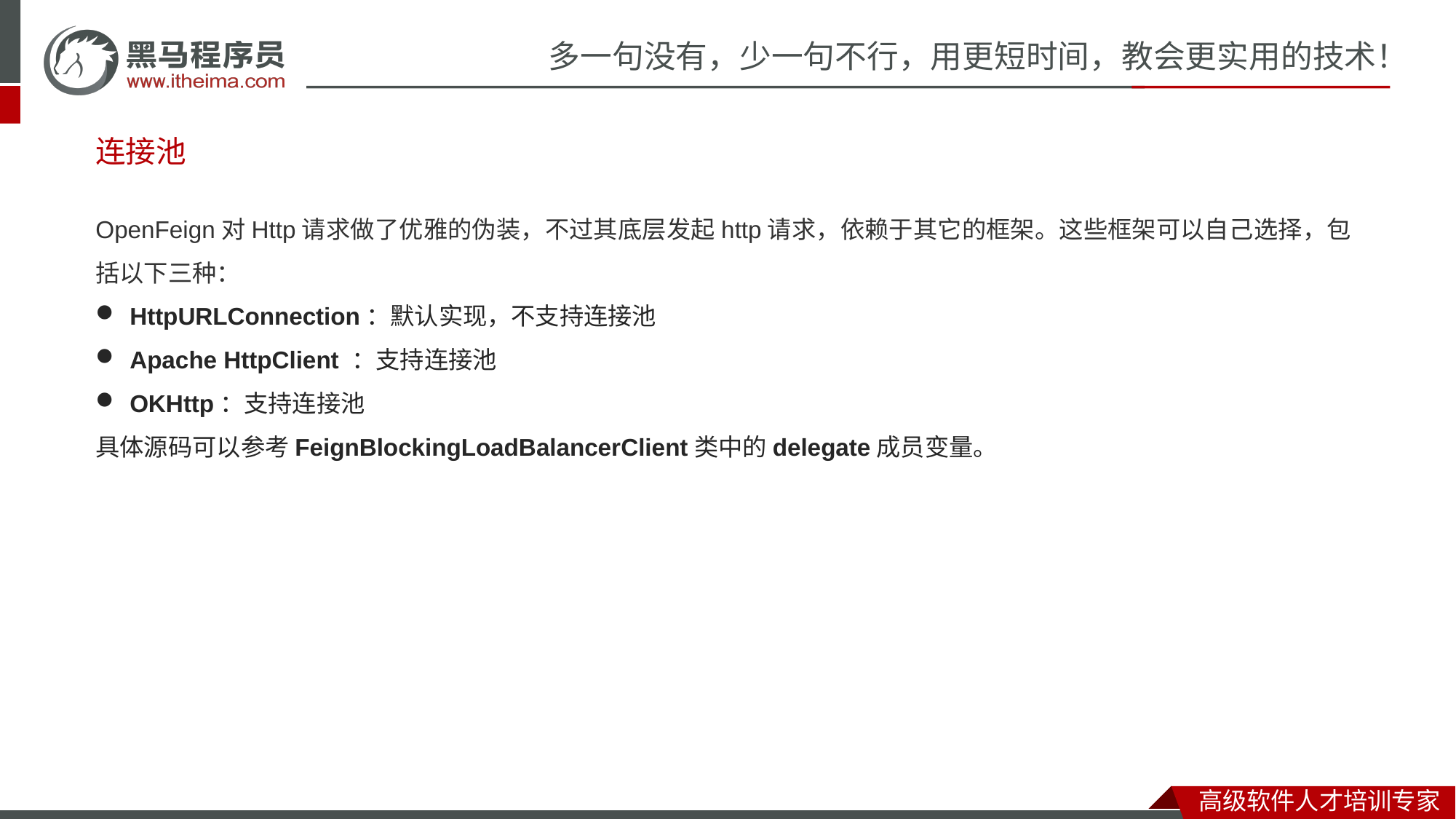

连接池
OpenFeign对Http请求做了优雅的伪装，不过其底层发起http请求，依赖于其它的框架。这些框架可以自己选择，包括以下三种：
HttpURLConnection：默认实现，不支持连接池
Apache HttpClient ：支持连接池
OKHttp：支持连接池
具体源码可以参考FeignBlockingLoadBalancerClient类中的delegate成员变量。